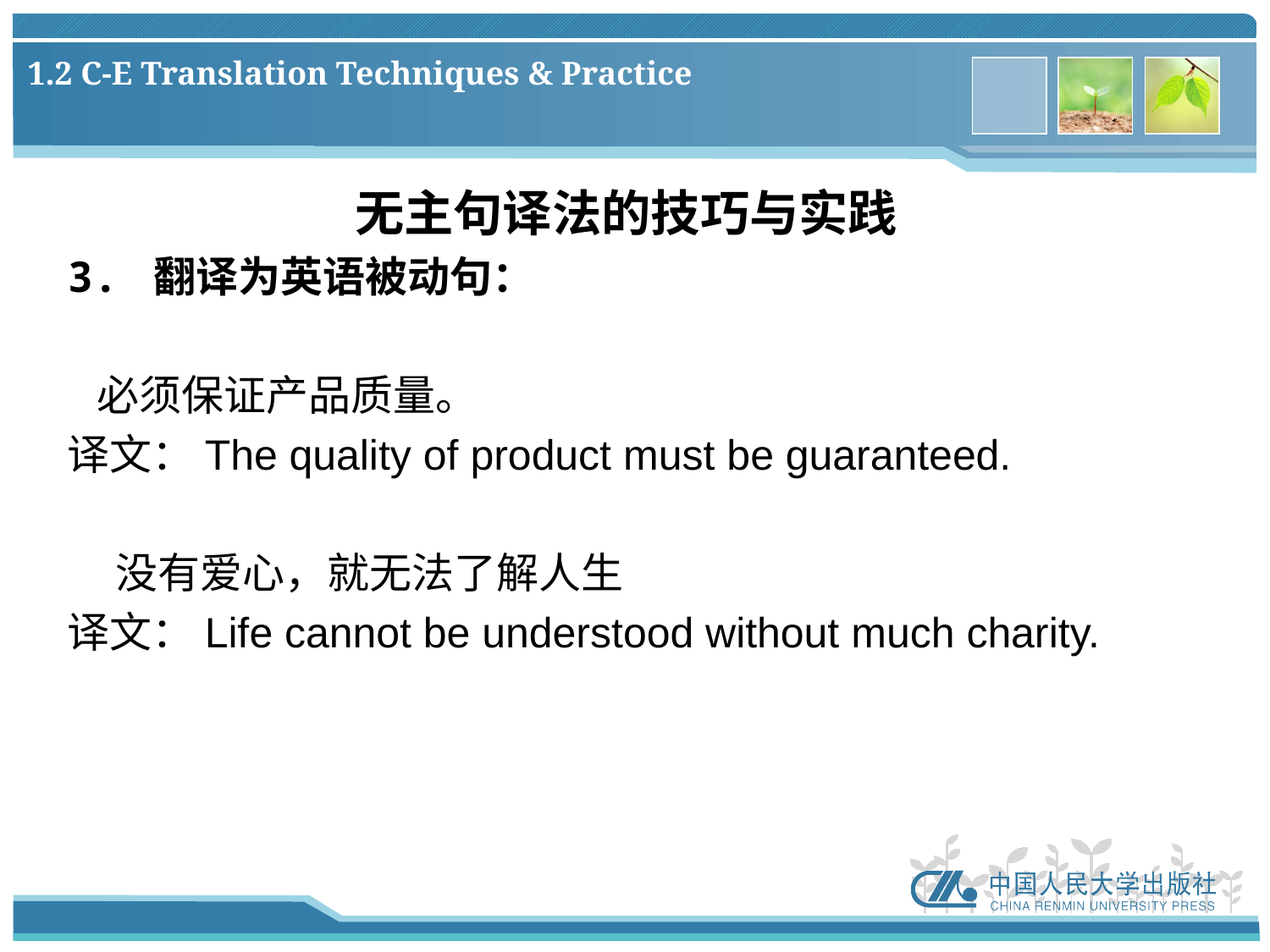

# 1.2 C-E Translation Techniques & Practice
无主句译法的技巧与实践
3. 翻译为英语被动句：

  必须保证产品质量。
译文：The quality of product must be guaranteed.

    没有爱心，就无法了解人生
译文：Life cannot be understood without much charity.